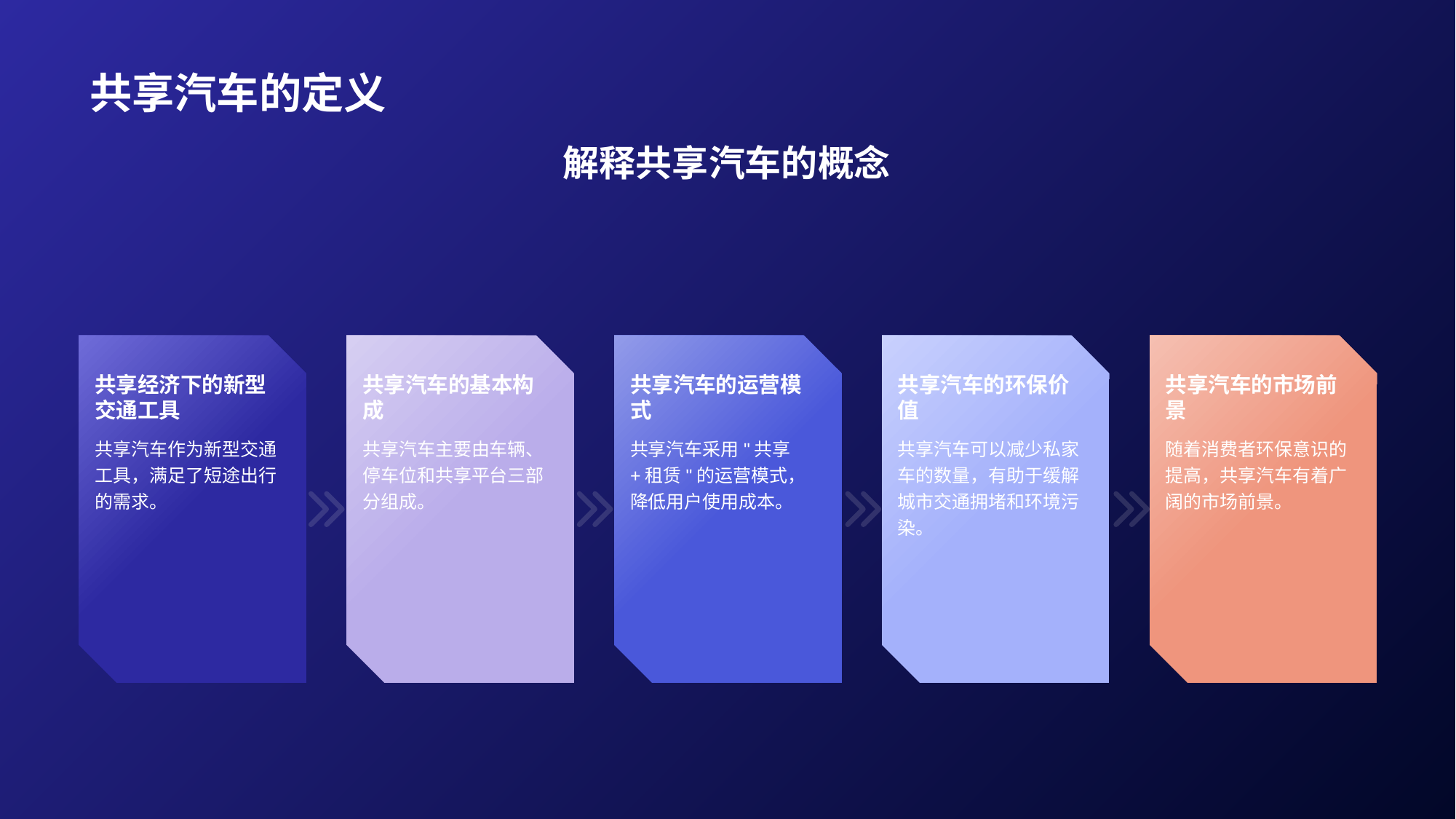

# 共享汽车的定义
解释共享汽车的概念

共享汽车的运营模式
共享汽车采用"共享+租赁"的运营模式，降低用户使用成本。

共享汽车的环保价值
共享汽车可以减少私家车的数量，有助于缓解城市交通拥堵和环境污染。

共享汽车的市场前景
随着消费者环保意识的提高，共享汽车有着广阔的市场前景。

共享经济下的新型交通工具
共享汽车作为新型交通工具，满足了短途出行的需求。

共享汽车的基本构成
共享汽车主要由车辆、停车位和共享平台三部分组成。